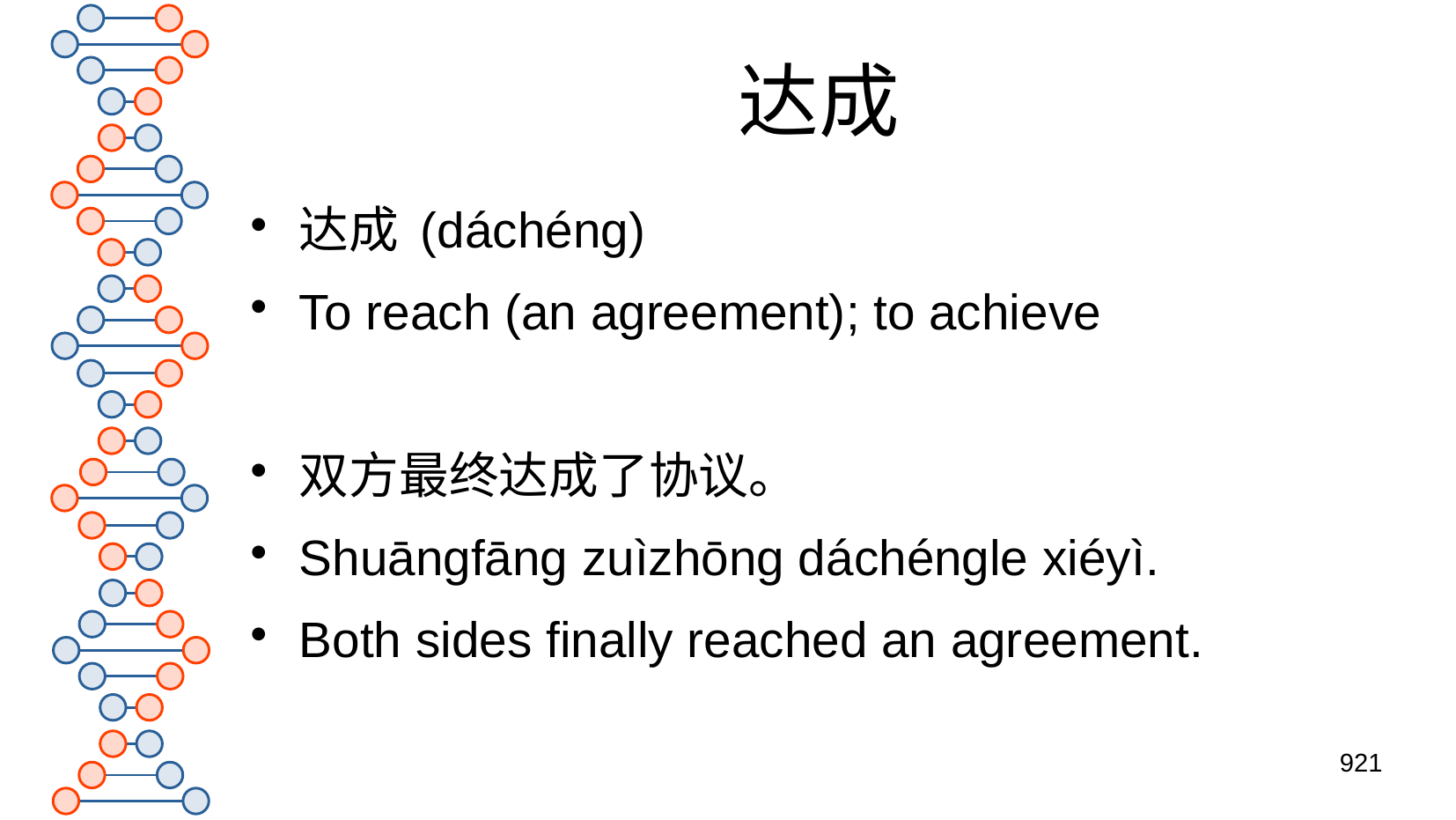

# 达成
达成 (dáchéng)
To reach (an agreement); to achieve

双方最终达成了协议。
Shuāngfāng zuìzhōng dáchéngle xiéyì.
Both sides finally reached an agreement.

921